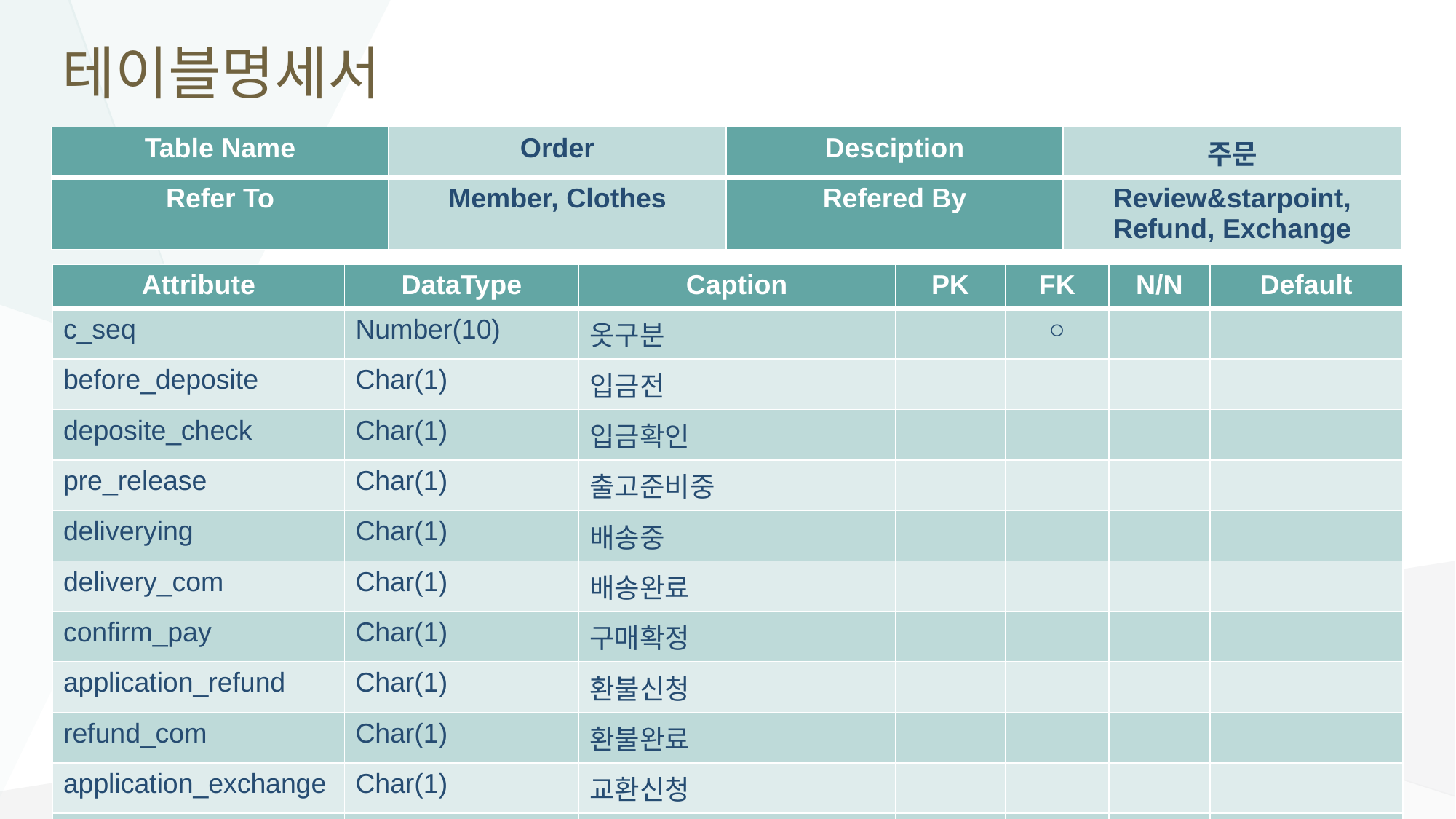

# 테이블명세서
| Table Name | Order | Desciption | 주문 |
| --- | --- | --- | --- |
| Refer To | Member, Clothes | Refered By | Review&starpoint, Refund, Exchange |
| Attribute | DataType | Caption | PK | FK | N/N | Default |
| --- | --- | --- | --- | --- | --- | --- |
| c\_seq | Number(10) | 옷구분 |  | ○ |  |  |
| before\_deposite | Char(1) | 입금전 |  |  |  |  |
| deposite\_check | Char(1) | 입금확인 |  |  |  |  |
| pre\_release | Char(1) | 출고준비중 |  |  |  |  |
| deliverying | Char(1) | 배송중 |  |  |  |  |
| delivery\_com | Char(1) | 배송완료 |  |  |  |  |
| confirm\_pay | Char(1) | 구매확정 |  |  |  |  |
| application\_refund | Char(1) | 환불신청 |  |  |  |  |
| refund\_com | Char(1) | 환불완료 |  |  |  |  |
| application\_exchange | Char(1) | 교환신청 |  |  |  |  |
| exchange\_com | Char(1) | 교환완료 |  |  |  |  |